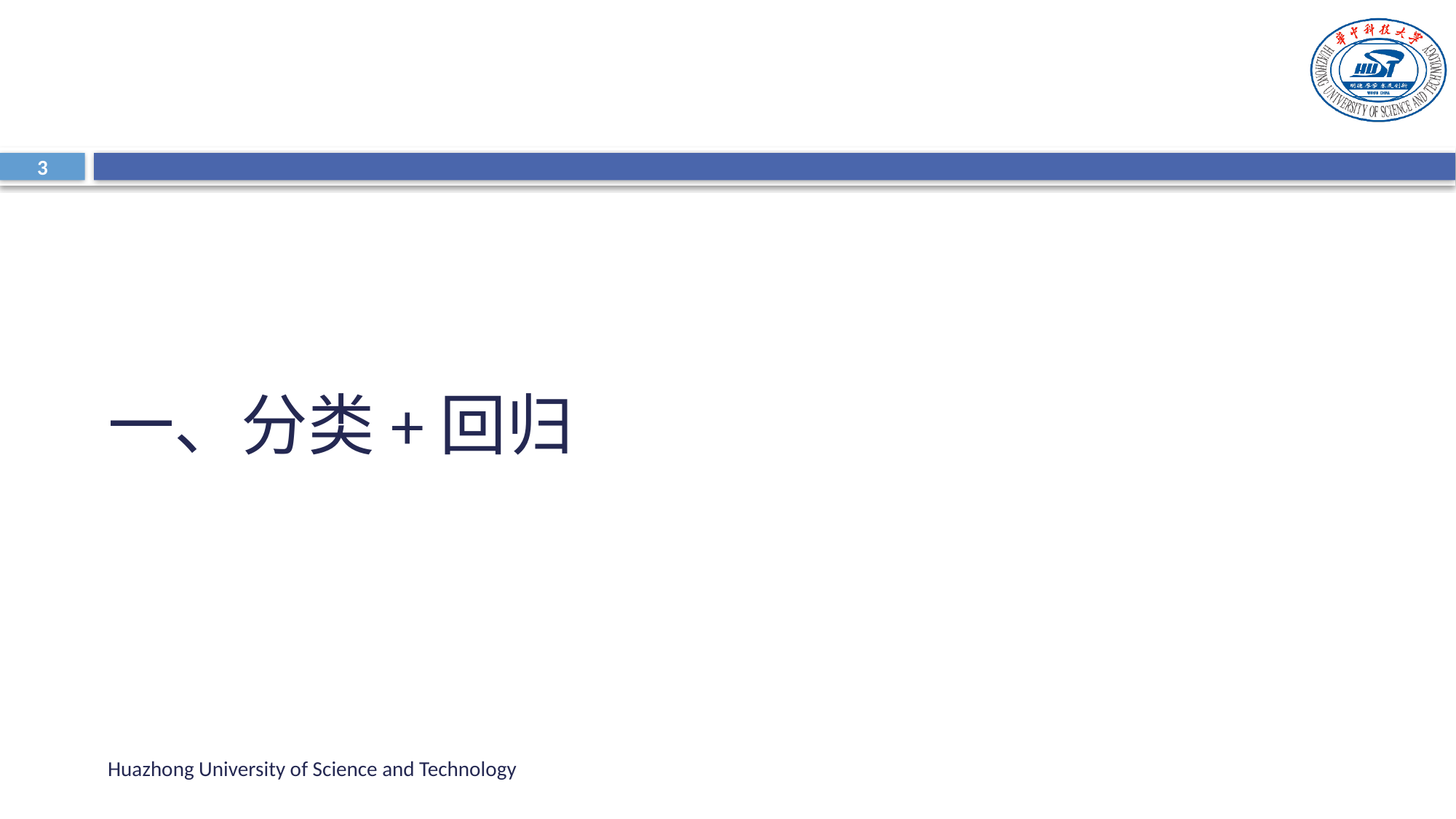

3
一、分类+回归
Huazhong University of Science and Technology